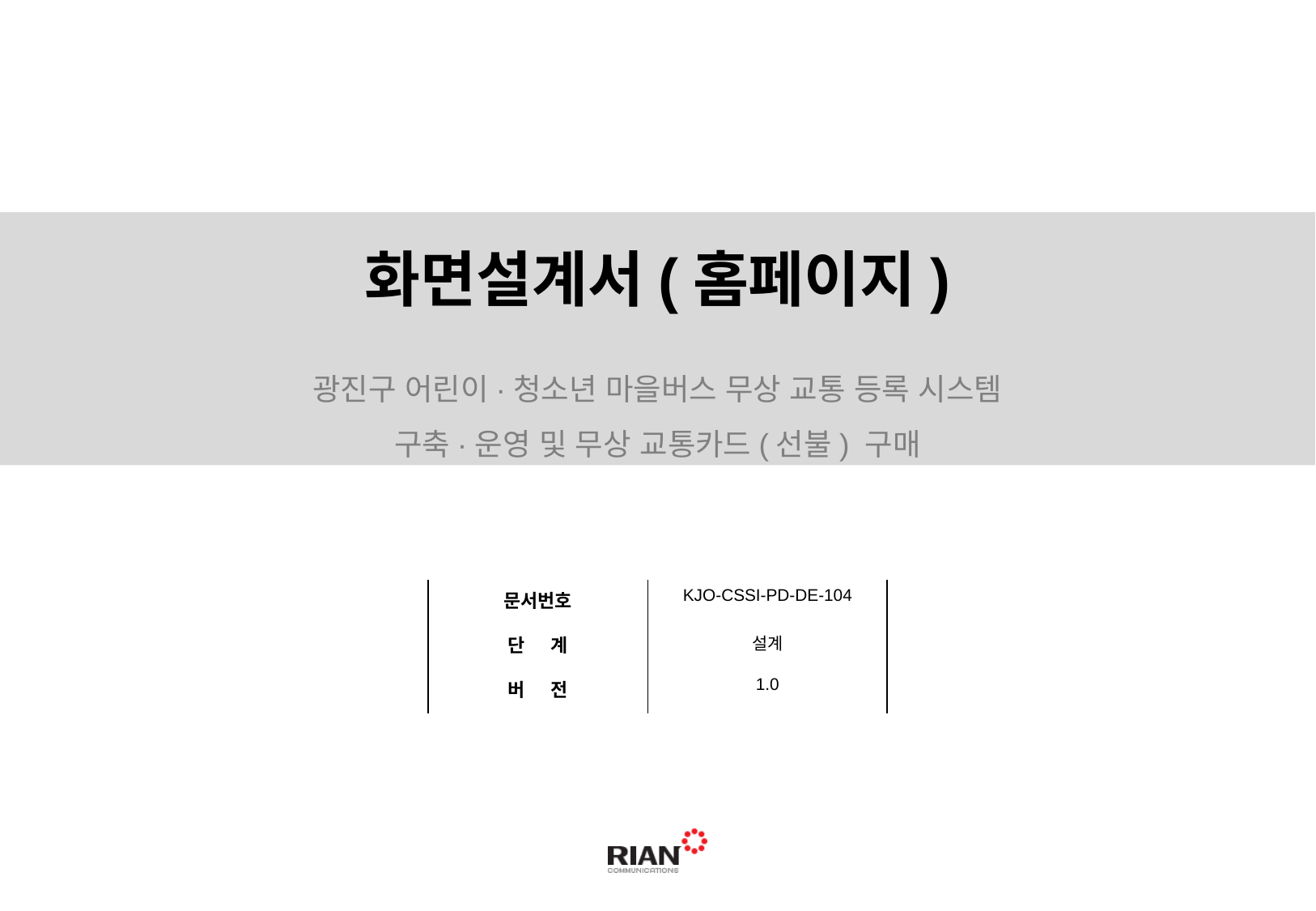

화면설계서(홈페이지)
광진구 어린이·청소년 마을버스 무상 교통 등록 시스템
구축·운영 및 무상 교통카드(선불) 구매
| 문서번호 | KJO-CSSI-PD-DE-104 |
| --- | --- |
| 단 계 | 설계 |
| 버 전 | 1.0 |